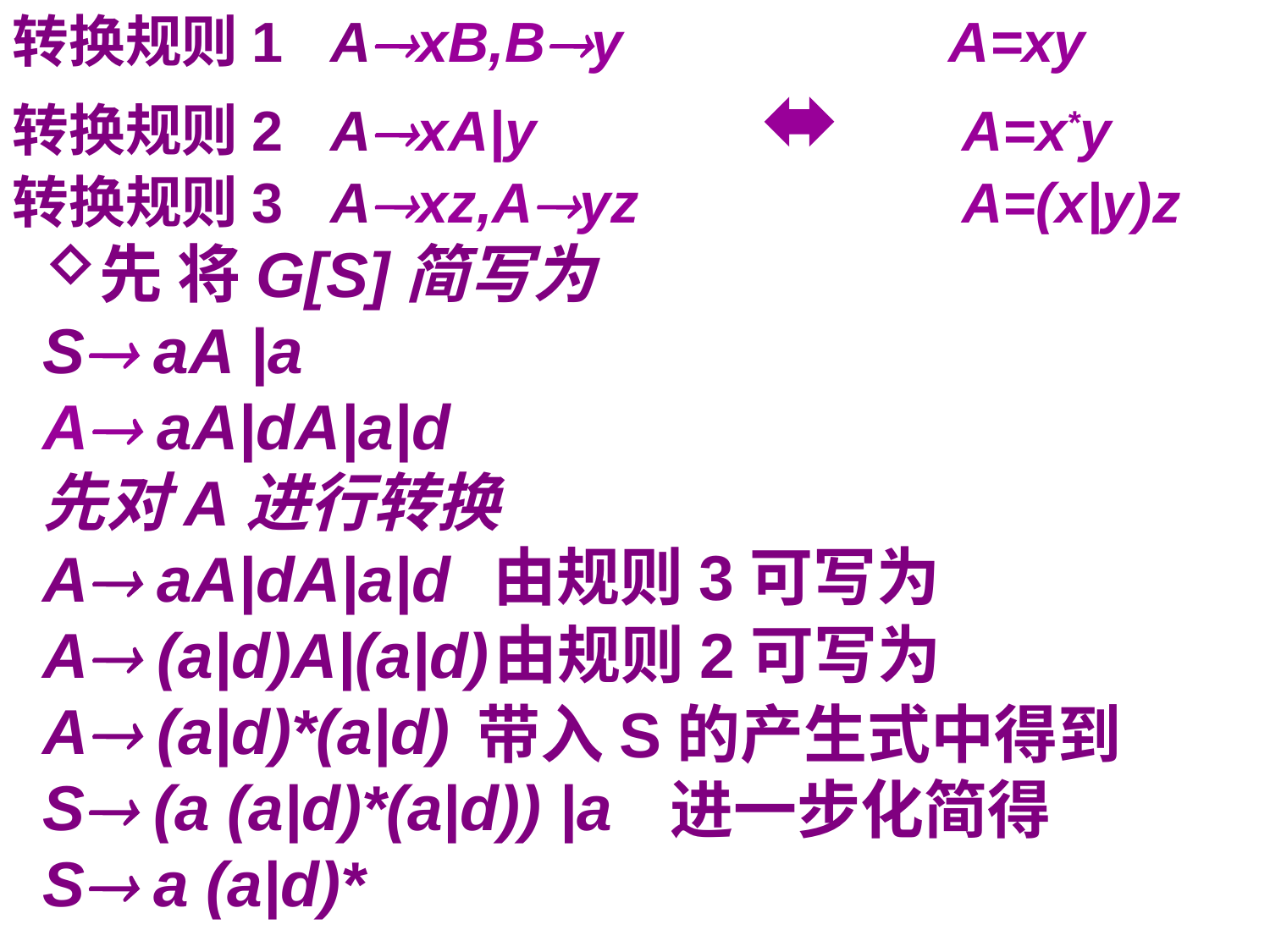

转换规则1   A→xB,B→y                     A=xy
转换规则2   A→xA|y	       	    A=x*y
转换规则3   A→xz,A→yz		            A=(x|y)z

先 将G[S]简写为
S→ aA |a
A→ aA|dA|a|d
先对A进行转换
A→ aA|dA|a|d
A→ (a|d)A|(a|d)
A→ (a|d)*(a|d)
S→ (a (a|d)*(a|d)) |a
S→ a (a|d)*
由规则3可写为
由规则2可写为
带入S的产生式中得到
进一步化简得